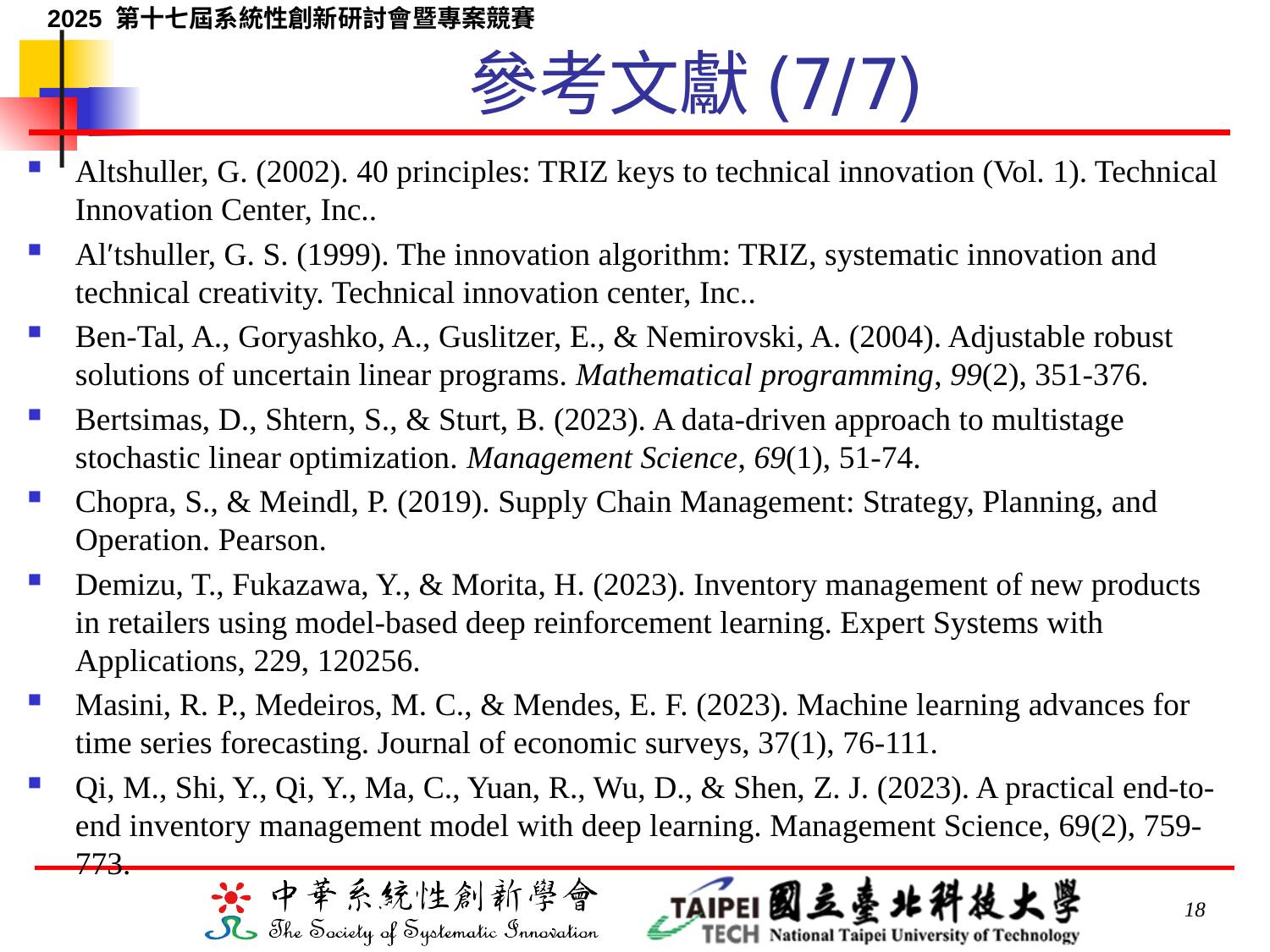

# 參考文獻(7/7)
Altshuller, G. (2002). 40 principles: TRIZ keys to technical innovation (Vol. 1). Technical Innovation Center, Inc..
Alʹtshuller, G. S. (1999). The innovation algorithm: TRIZ, systematic innovation and technical creativity. Technical innovation center, Inc..
Ben-Tal, A., Goryashko, A., Guslitzer, E., & Nemirovski, A. (2004). Adjustable robust solutions of uncertain linear programs. Mathematical programming, 99(2), 351-376.
Bertsimas, D., Shtern, S., & Sturt, B. (2023). A data-driven approach to multistage stochastic linear optimization. Management Science, 69(1), 51-74.
Chopra, S., & Meindl, P. (2019). Supply Chain Management: Strategy, Planning, and Operation. Pearson.
Demizu, T., Fukazawa, Y., & Morita, H. (2023). Inventory management of new products in retailers using model-based deep reinforcement learning. Expert Systems with Applications, 229, 120256.
Masini, R. P., Medeiros, M. C., & Mendes, E. F. (2023). Machine learning advances for time series forecasting. Journal of economic surveys, 37(1), 76-111.
Qi, M., Shi, Y., Qi, Y., Ma, C., Yuan, R., Wu, D., & Shen, Z. J. (2023). A practical end-to-end inventory management model with deep learning. Management Science, 69(2), 759-773.